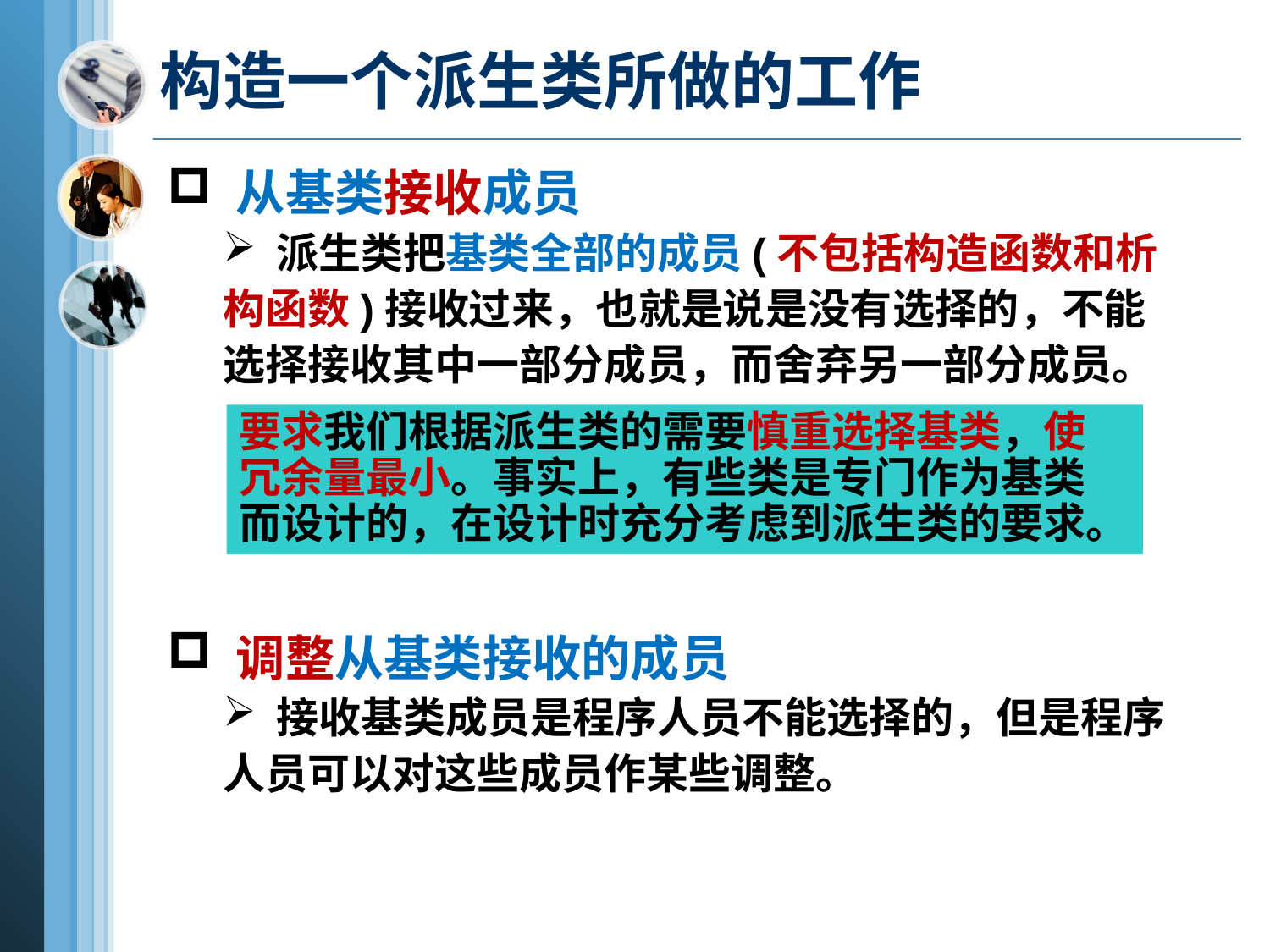

# 构造一个派生类所做的工作
 从基类接收成员
 派生类把基类全部的成员(不包括构造函数和析构函数)接收过来，也就是说是没有选择的，不能选择接收其中一部分成员，而舍弃另一部分成员。
要求我们根据派生类的需要慎重选择基类，使
冗余量最小。事实上，有些类是专门作为基类
而设计的，在设计时充分考虑到派生类的要求。
 调整从基类接收的成员
 接收基类成员是程序人员不能选择的，但是程序人员可以对这些成员作某些调整。